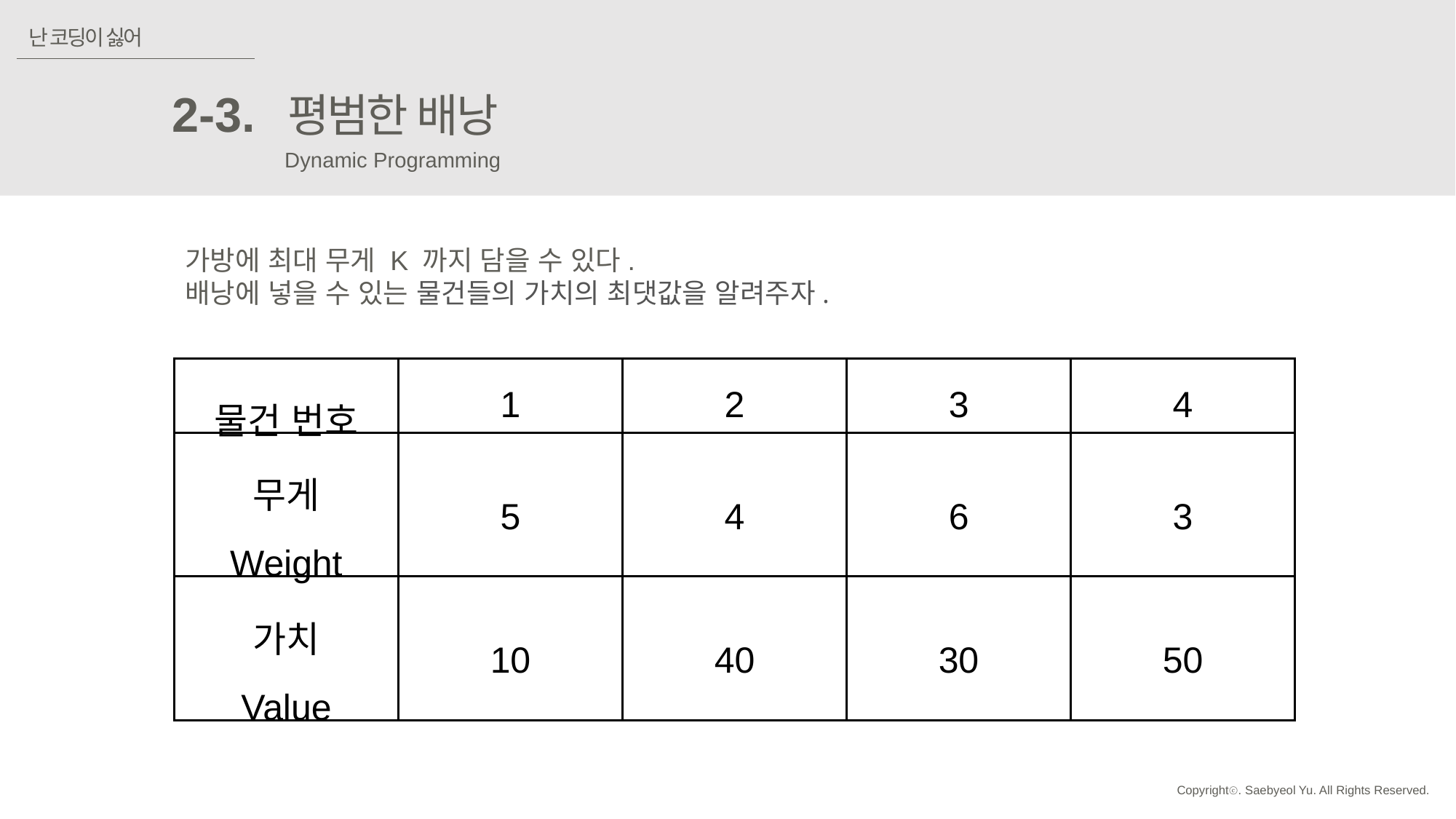

난 코딩이 싫어
2-3.
평범한 배낭
Dynamic Programming
가방에 최대 무게 K 까지 담을 수 있다.
배낭에 넣을 수 있는 물건들의 가치의 최댓값을 알려주자.
| 물건 번호 | 1 | 2 | 3 | 4 |
| --- | --- | --- | --- | --- |
| 무게 Weight | 5 | 4 | 6 | 3 |
| 가치 Value | 10 | 40 | 30 | 50 |